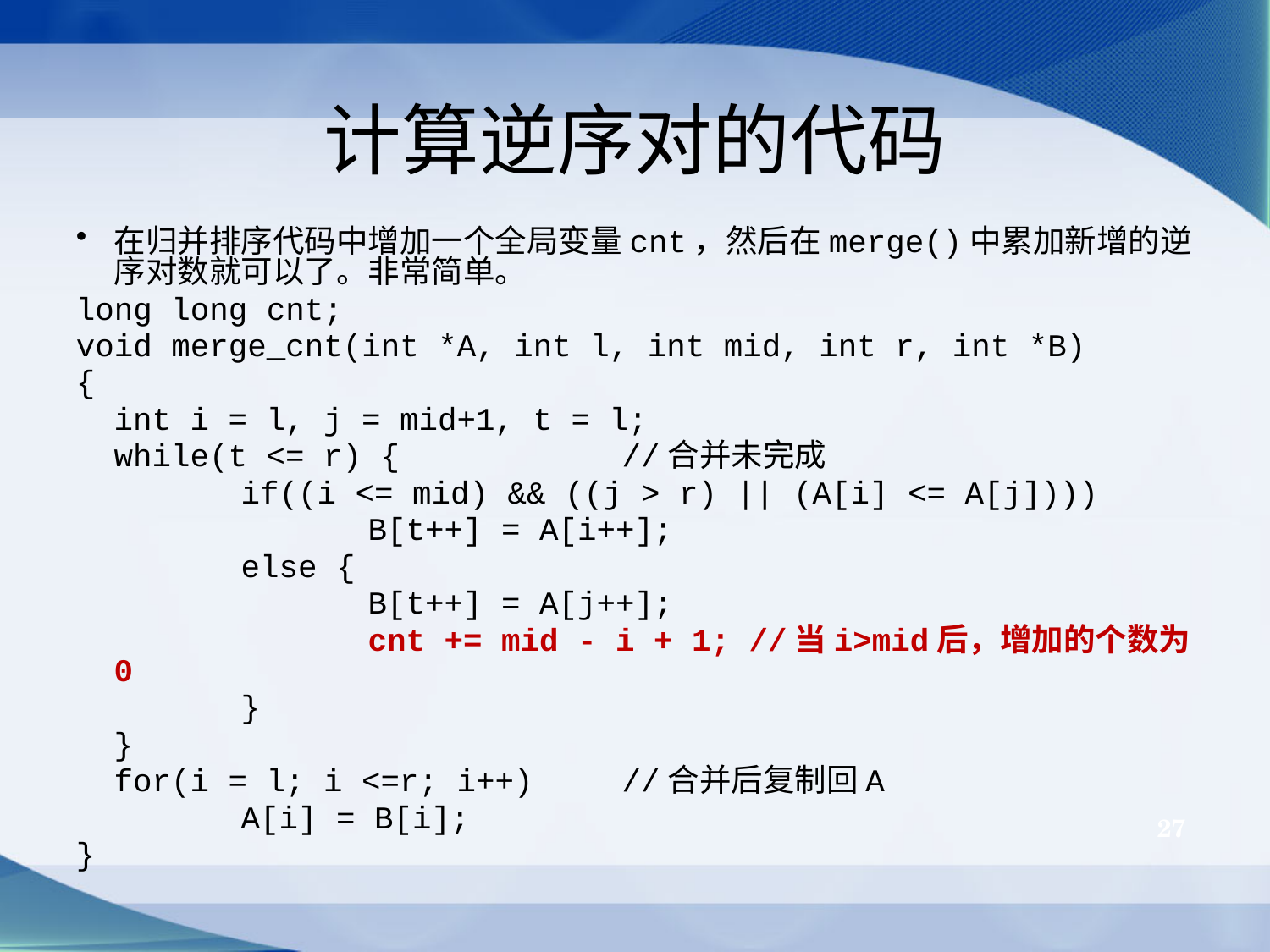

# 计算逆序对的代码
在归并排序代码中增加一个全局变量cnt，然后在merge()中累加新增的逆序对数就可以了。非常简单。
long long cnt;
void merge_cnt(int *A, int l, int mid, int r, int *B)
{
	int i = l, j = mid+1, t = l;
	while(t <= r) {		//合并未完成
		if((i <= mid) && ((j > r) || (A[i] <= A[j])))
			B[t++] = A[i++];
		else {
			B[t++] = A[j++];
			cnt += mid - i + 1;	//当i>mid后，增加的个数为0
		}
	}
	for(i = l; i <=r; i++) 	//合并后复制回A
		A[i] = B[i];
}
27